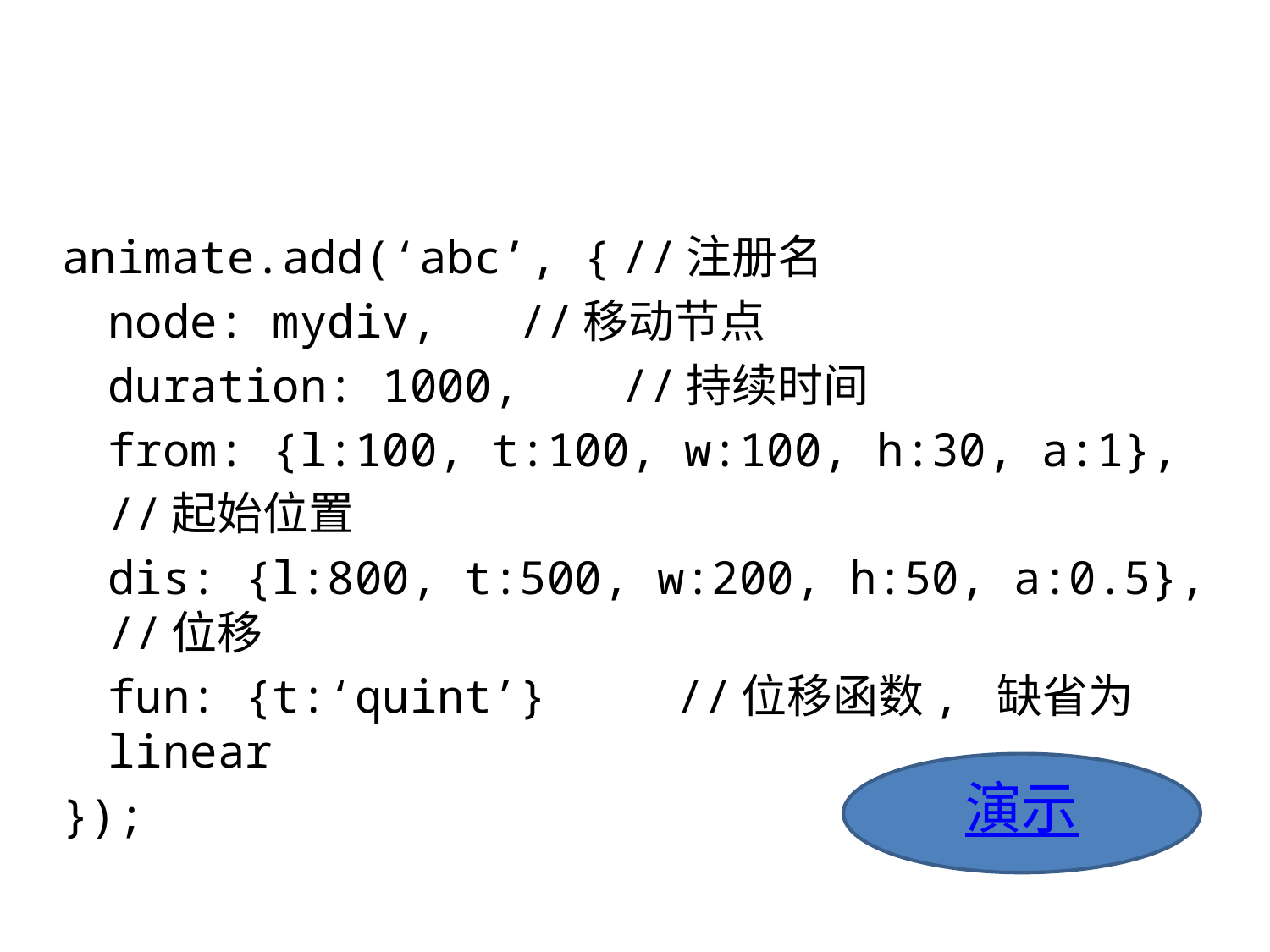

#
animate.add(‘abc’, {		//注册名
	node: mydiv,			//移动节点
	duration: 1000,			//持续时间
	from: {l:100, t:100, w:100, h:30, a:1},
							//起始位置
	dis: {l:800, t:500, w:200, h:50, a:0.5},						//位移
	fun: {t:‘quint’}	  //位移函数, 缺省为linear
});

演示